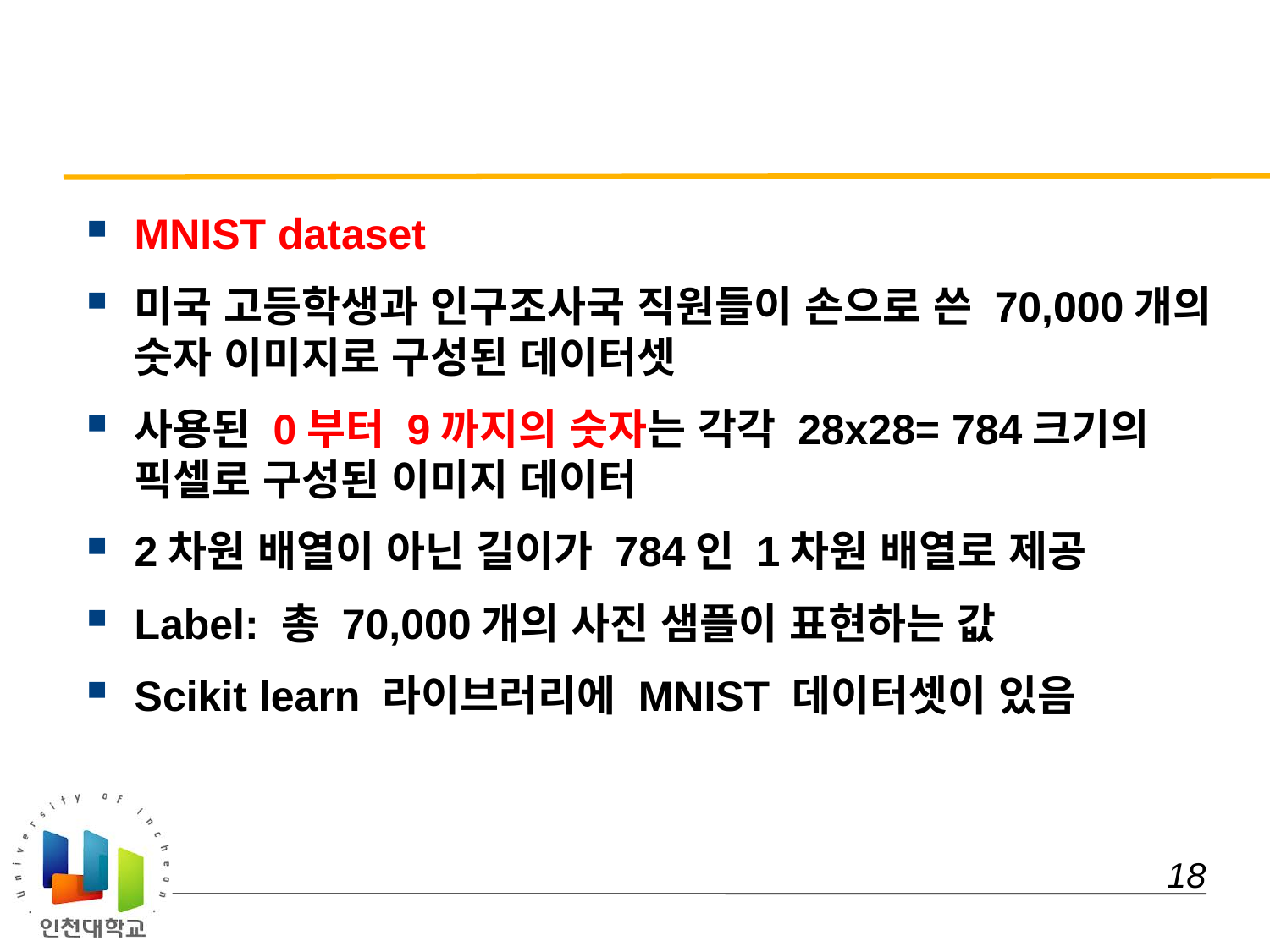

#
MNIST dataset
미국 고등학생과 인구조사국 직원들이 손으로 쓴 70,000개의 숫자 이미지로 구성된 데이터셋
사용된 0부터 9까지의 숫자는 각각 28x28= 784크기의 픽셀로 구성된 이미지 데이터
2차원 배열이 아닌 길이가 784인 1차원 배열로 제공
Label: 총 70,000개의 사진 샘플이 표현하는 값
Scikit learn 라이브러리에 MNIST 데이터셋이 있음
 18